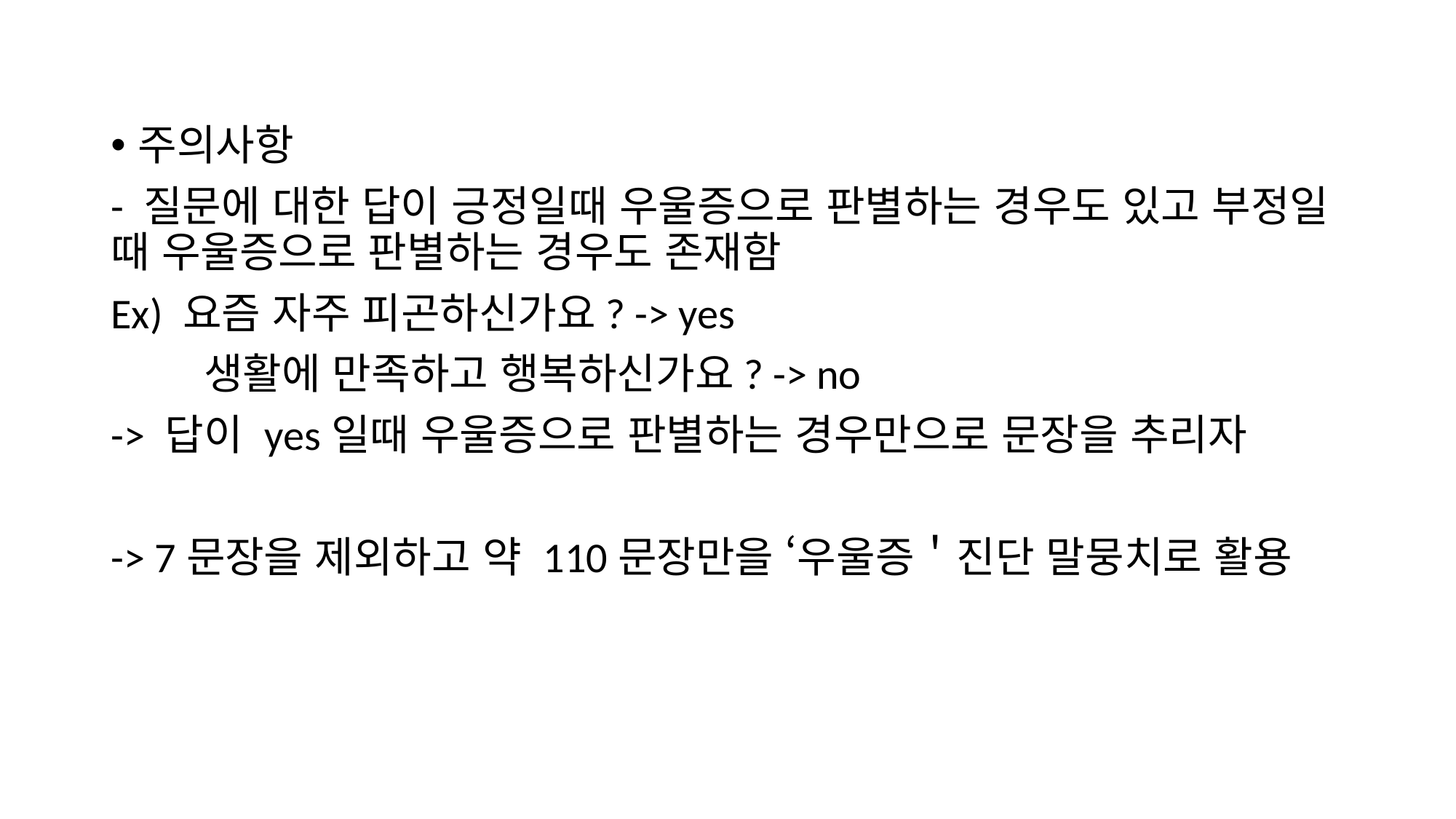

주의사항
- 질문에 대한 답이 긍정일때 우울증으로 판별하는 경우도 있고 부정일 때 우울증으로 판별하는 경우도 존재함
Ex) 요즘 자주 피곤하신가요? -> yes
       생활에 만족하고 행복하신가요? -> no
-> 답이 yes일때 우울증으로 판별하는 경우만으로 문장을 추리자

-> 7문장을 제외하고 약 110문장만을 ‘우울증＇진단 말뭉치로 활용